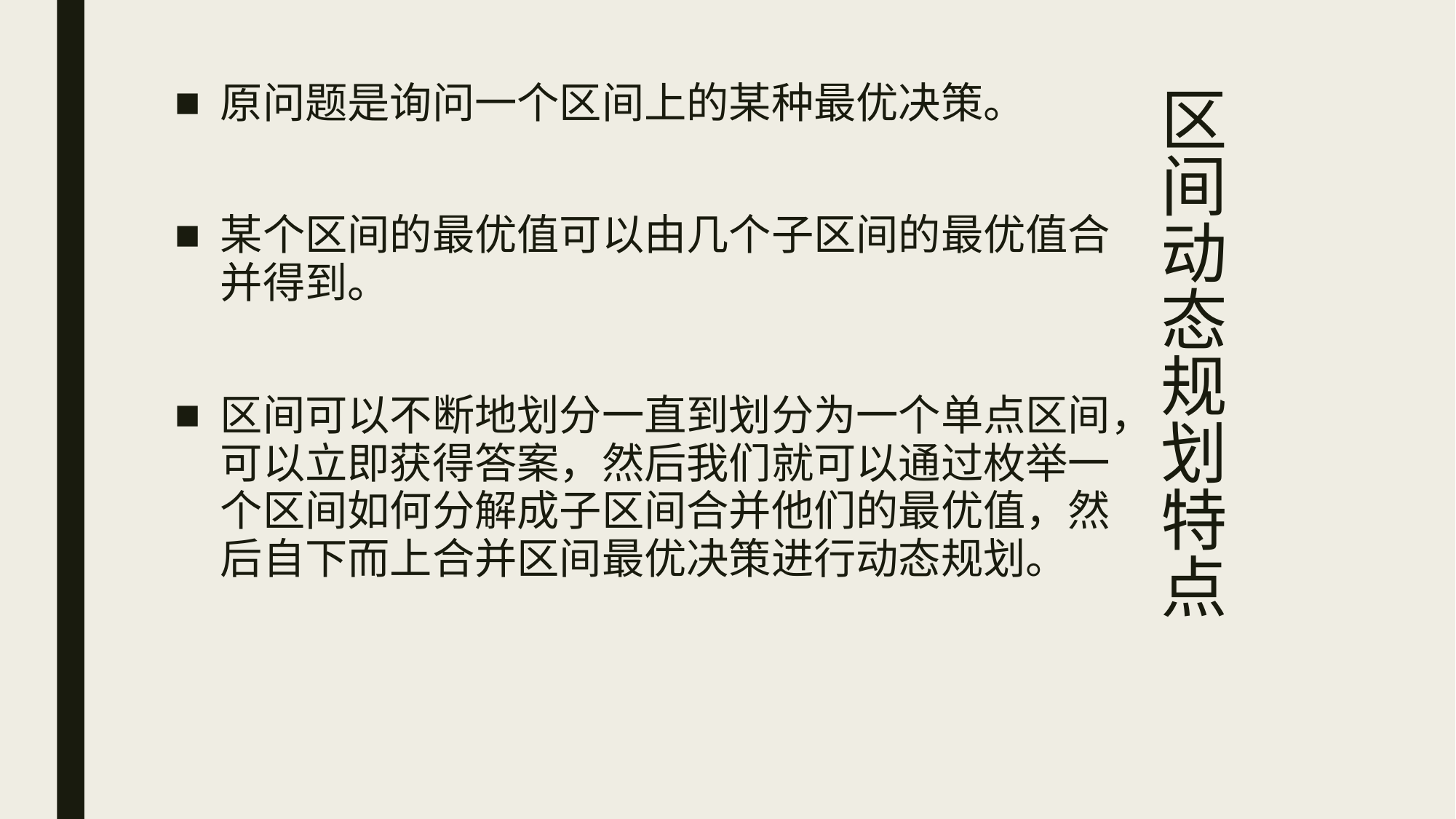

原问题是询问一个区间上的某种最优决策。

某个区间的最优值可以由几个子区间的最优值合并得到。

区间可以不断地划分一直到划分为一个单点区间，可以立即获得答案，然后我们就可以通过枚举一个区间如何分解成子区间合并他们的最优值，然后自下而上合并区间最优决策进行动态规划。

# 区间动态规划特点